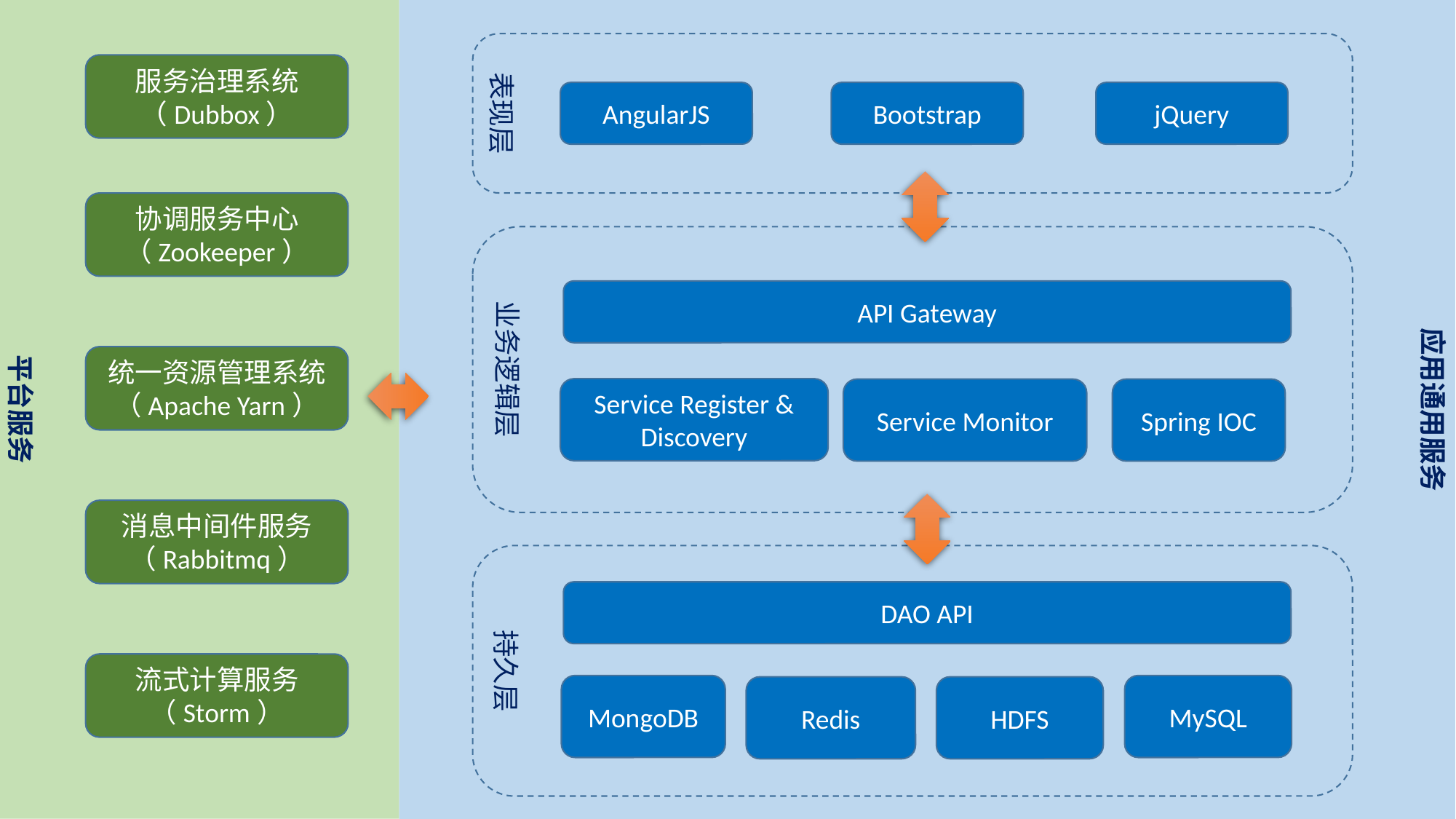

平台服务
应用通用服务
表现层
服务治理系统（Dubbox）
AngularJS
Bootstrap
jQuery

协调服务中心（Zookeeper）
业务逻辑层
API Gateway
统一资源管理系统（Apache Yarn）

Service Register & Discovery
Service Monitor
Spring IOC

消息中间件服务（Rabbitmq）
持久层
DAO API
流式计算服务（Storm）
MySQL
MongoDB
Redis
HDFS